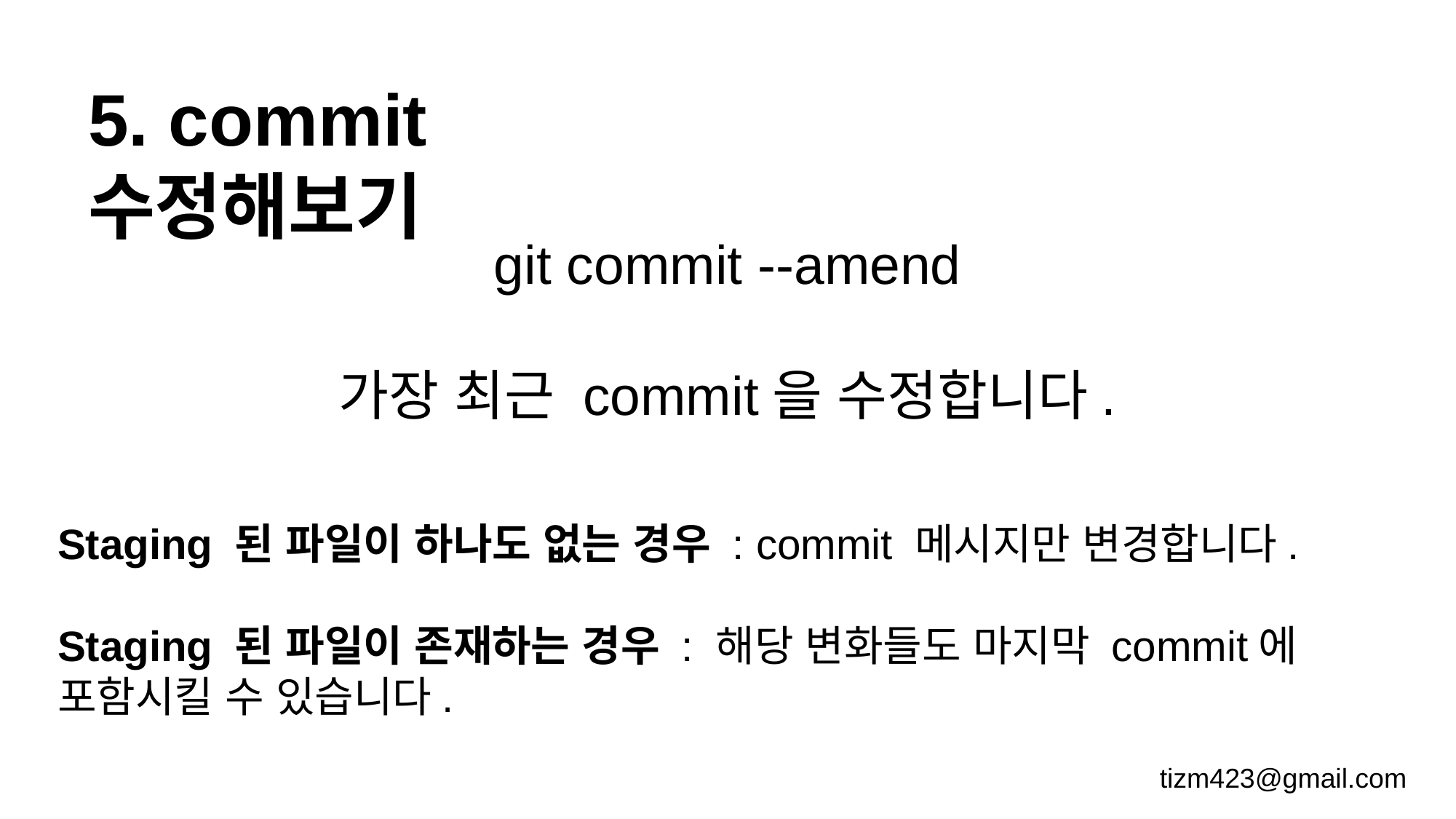

5. commit 수정해보기
git commit --amend

가장 최근 commit을 수정합니다.
Staging 된 파일이 하나도 없는 경우 : commit 메시지만 변경합니다.

Staging 된 파일이 존재하는 경우 : 해당 변화들도 마지막 commit에 포함시킬 수 있습니다.
tizm423@gmail.com